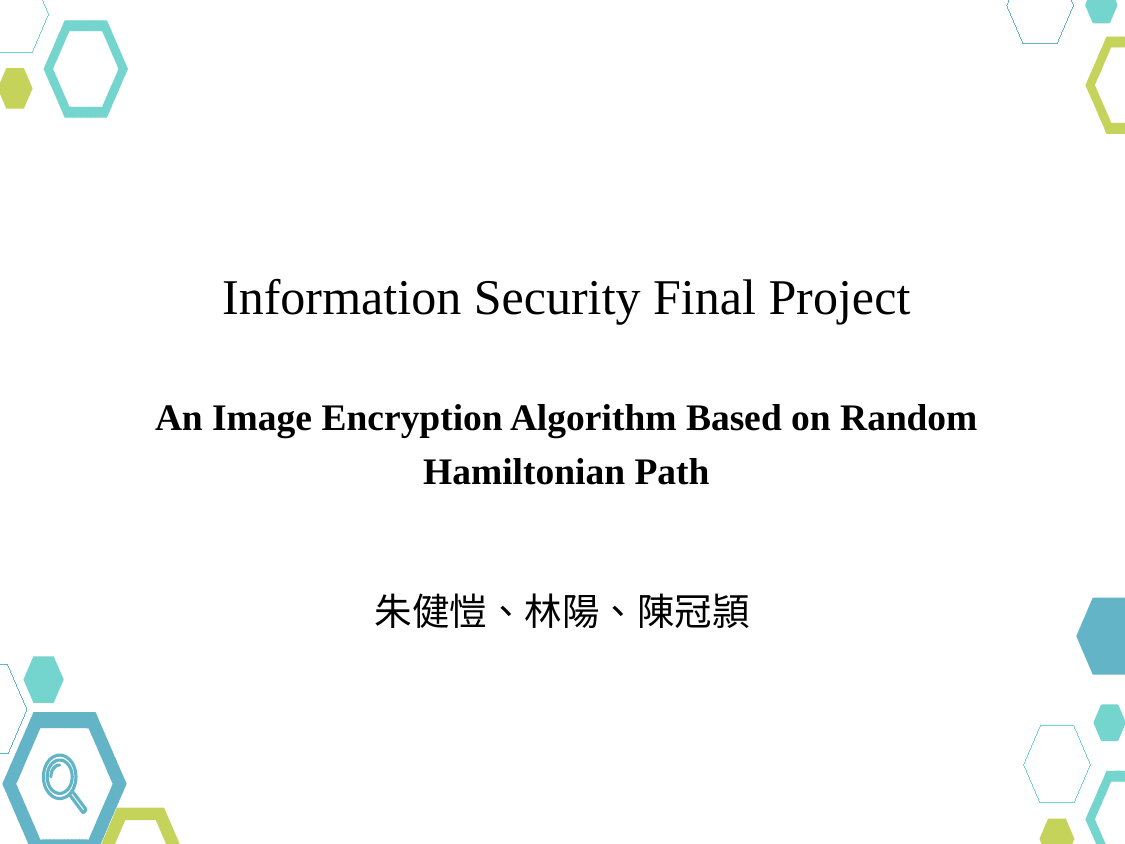

Information Security Final Project

An Image Encryption Algorithm Based on Random Hamiltonian Path

朱健愷、林陽、陳冠頴